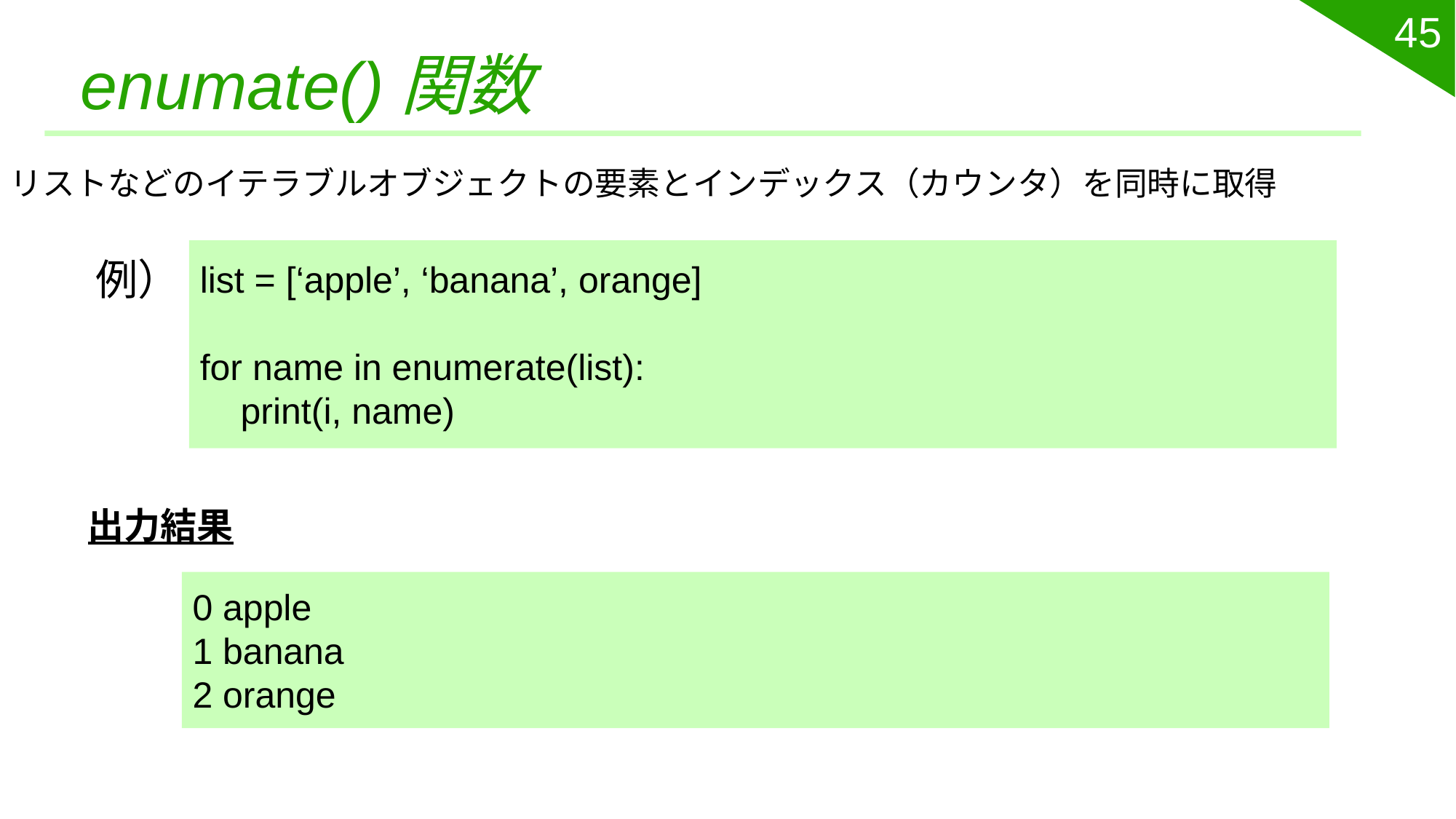

45
# enumate()関数
リストなどのイテラブルオブジェクトの要素とインデックス（カウンタ）を同時に取得
例）
list = [‘apple’, ‘banana’, orange]

for name in enumerate(list):
    print(i, name)
出力結果

0 apple
1 banana
2 orange